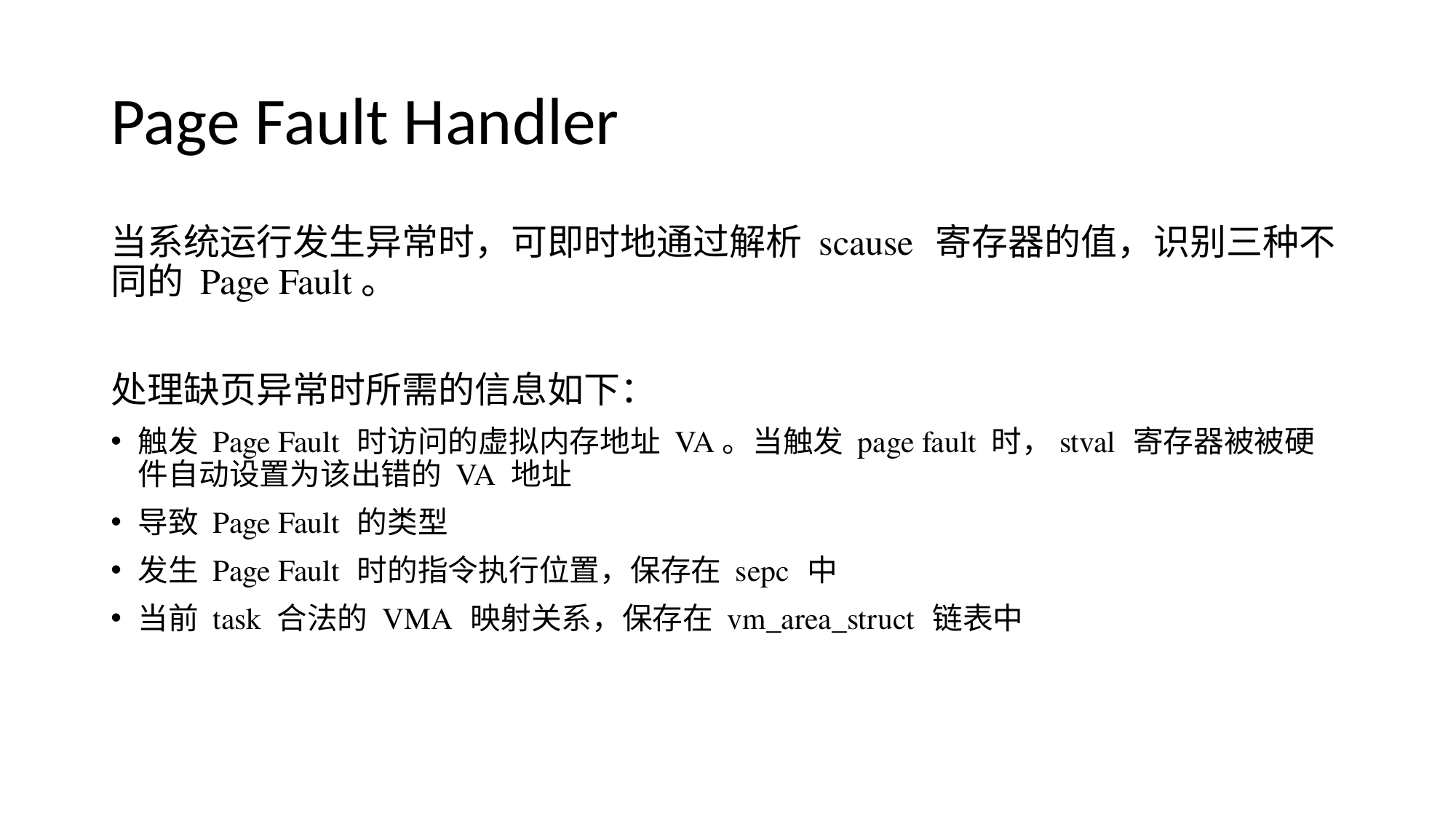

# Page Fault Handler
当系统运行发生异常时，可即时地通过解析 scause 寄存器的值，识别三种不同的 Page Fault。

处理缺页异常时所需的信息如下：
触发 Page Fault 时访问的虚拟内存地址 VA。当触发 page fault 时，stval 寄存器被被硬件自动设置为该出错的 VA 地址
导致 Page Fault 的类型
发生 Page Fault 时的指令执行位置，保存在 sepc 中
当前 task 合法的 VMA 映射关系，保存在 vm_area_struct 链表中